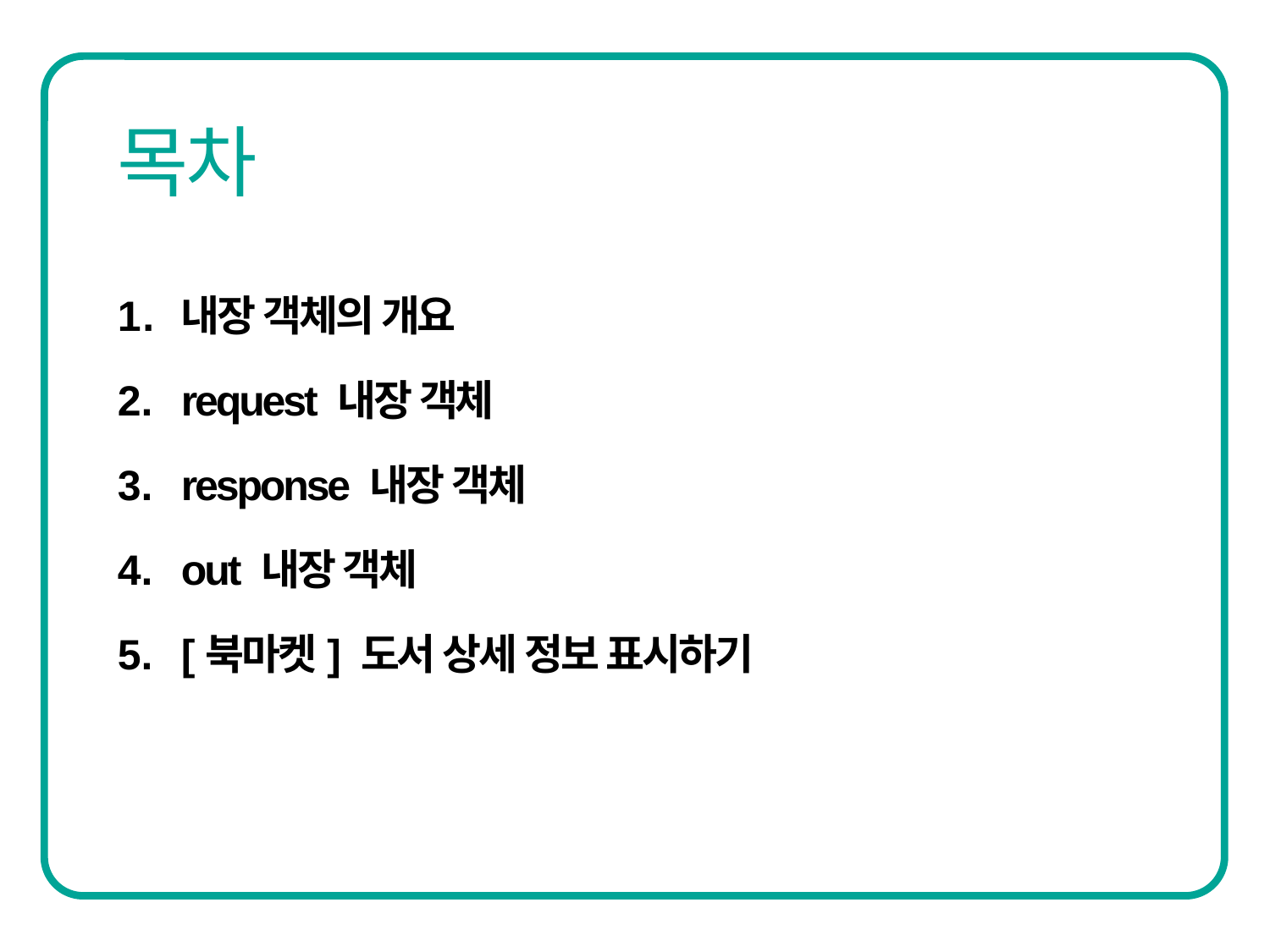

내장 객체의 개요
request 내장 객체
response 내장 객체
out 내장 객체
[북마켓] 도서 상세 정보 표시하기